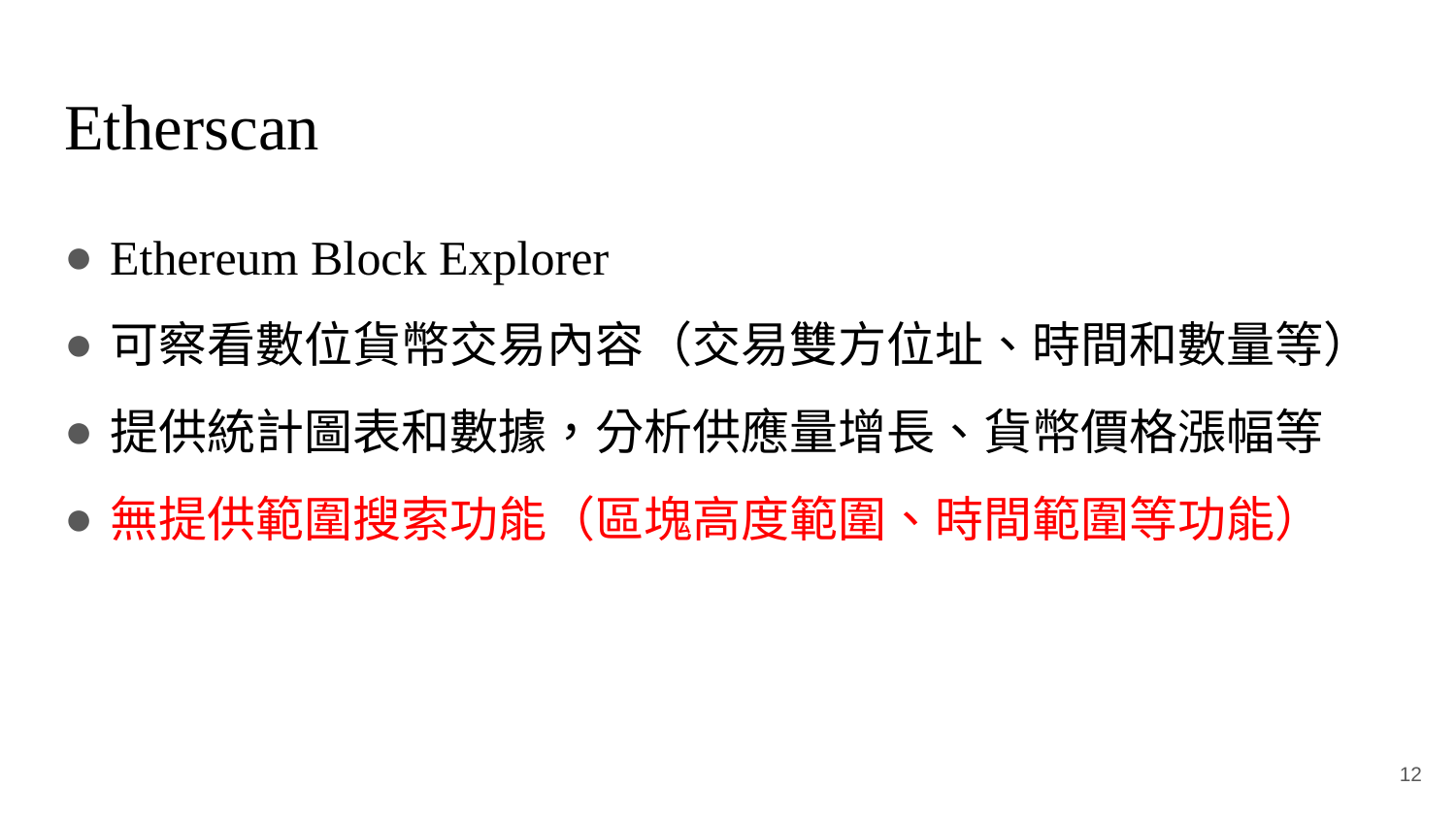

# Etherscan
Ethereum Block Explorer
可察看數位貨幣交易內容（交易雙方位址、時間和數量等）
提供統計圖表和數據，分析供應量增長、貨幣價格漲幅等
無提供範圍搜索功能（區塊高度範圍、時間範圍等功能）
12